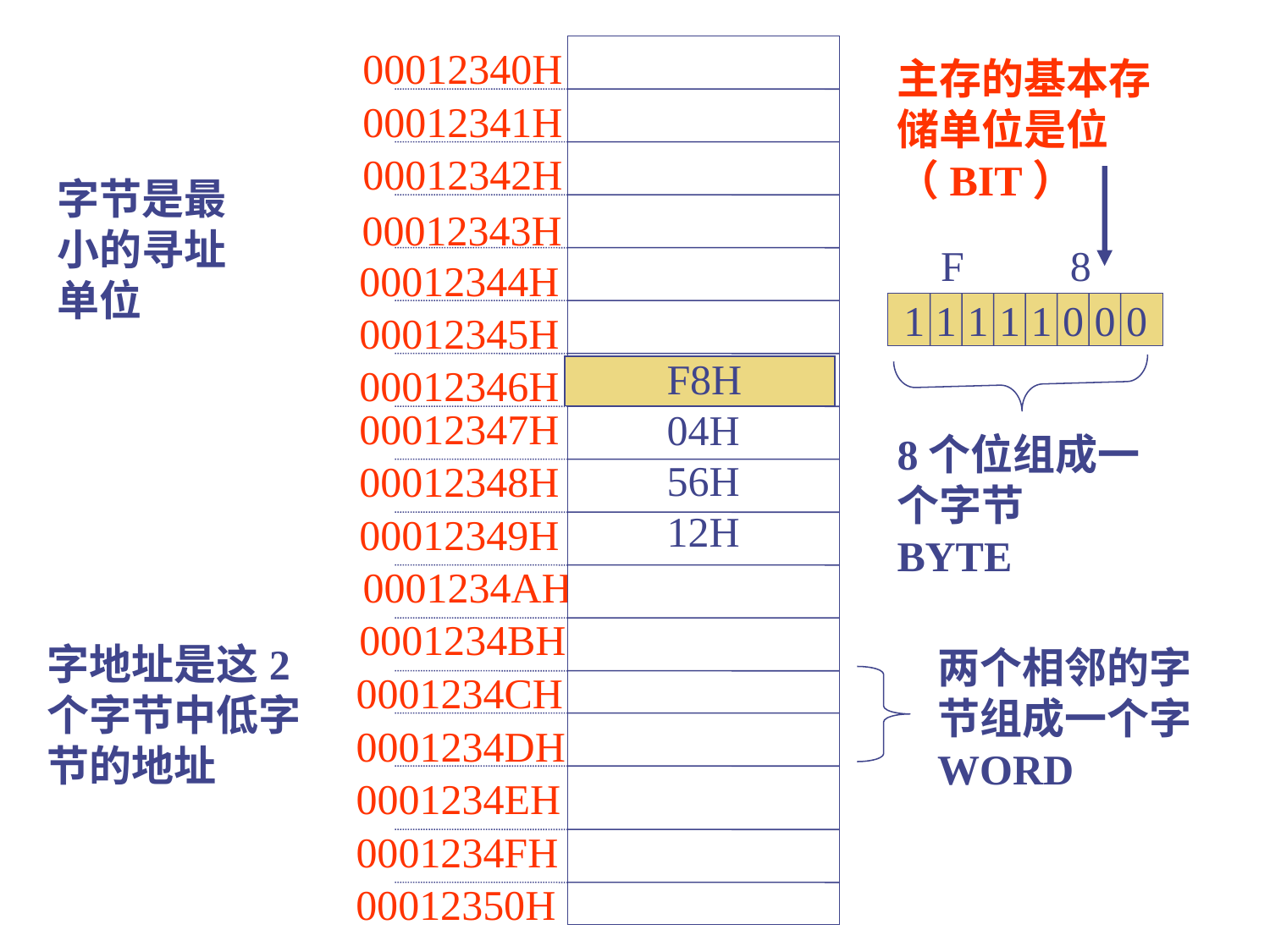

00012340H
00012341H
00012342H
00012343H
00012344H
00012345H
00012346H
00012347H
00012348H
00012349H
0001234AH
0001234BH
0001234CH
0001234DH
0001234EH
0001234FH
00012350H

主存的基本存储单位是位（BIT）

  F          8

1 1 1 1 1 0 0 0

8个位组成一个字节      BYTE
字节是最小的寻址单位
    F8H
    04H
    56H
    12H

字地址是这2个字节中低字节的地址
两个相邻的字节组成一个字WORD